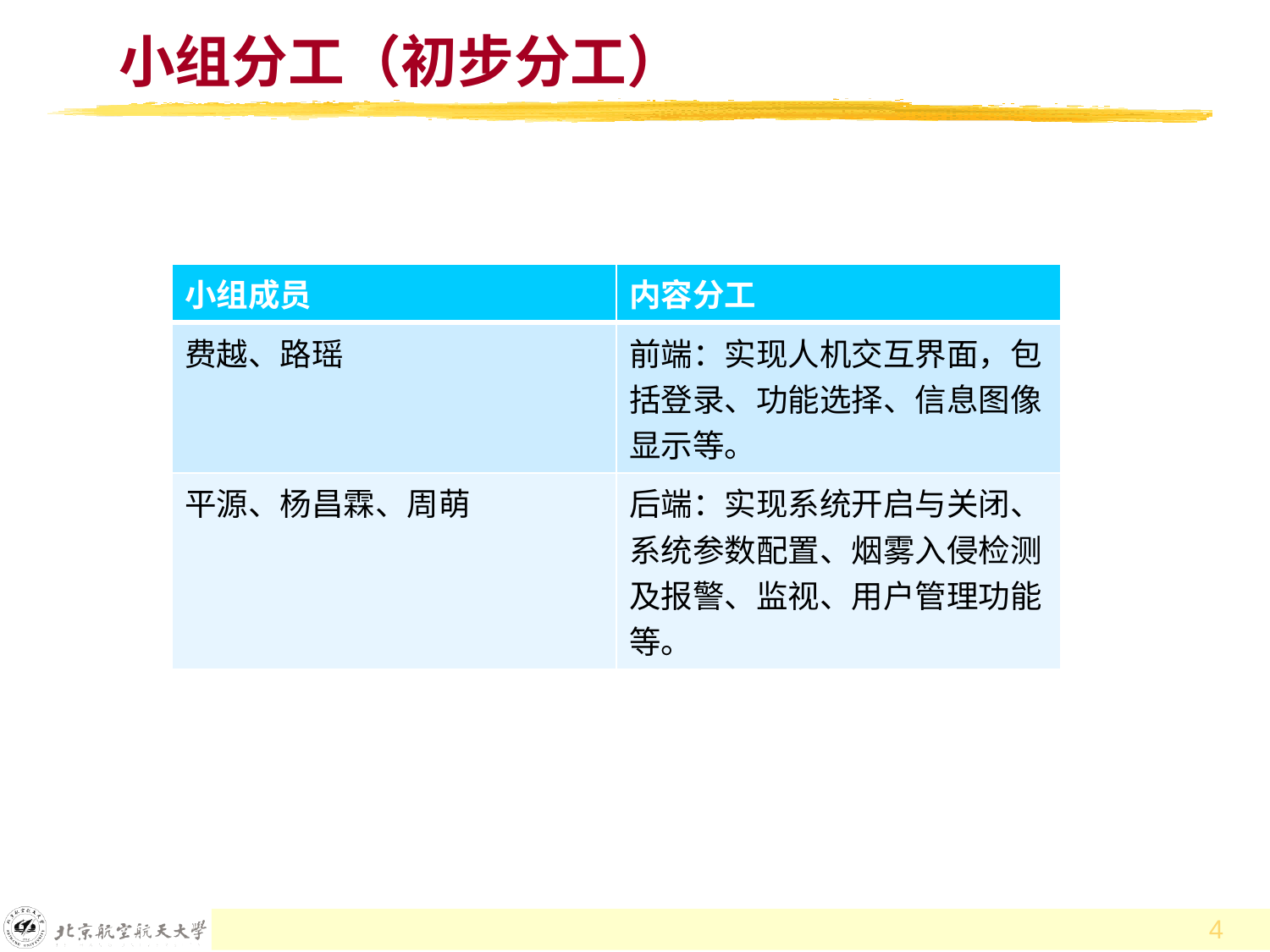

# 小组分工（初步分工）
| 小组成员 | 内容分工 |
| --- | --- |
| 费越、路瑶 | 前端：实现人机交互界面，包括登录、功能选择、信息图像显示等。 |
| 平源、杨昌霖、周萌 | 后端：实现系统开启与关闭、系统参数配置、烟雾入侵检测及报警、监视、用户管理功能等。 |